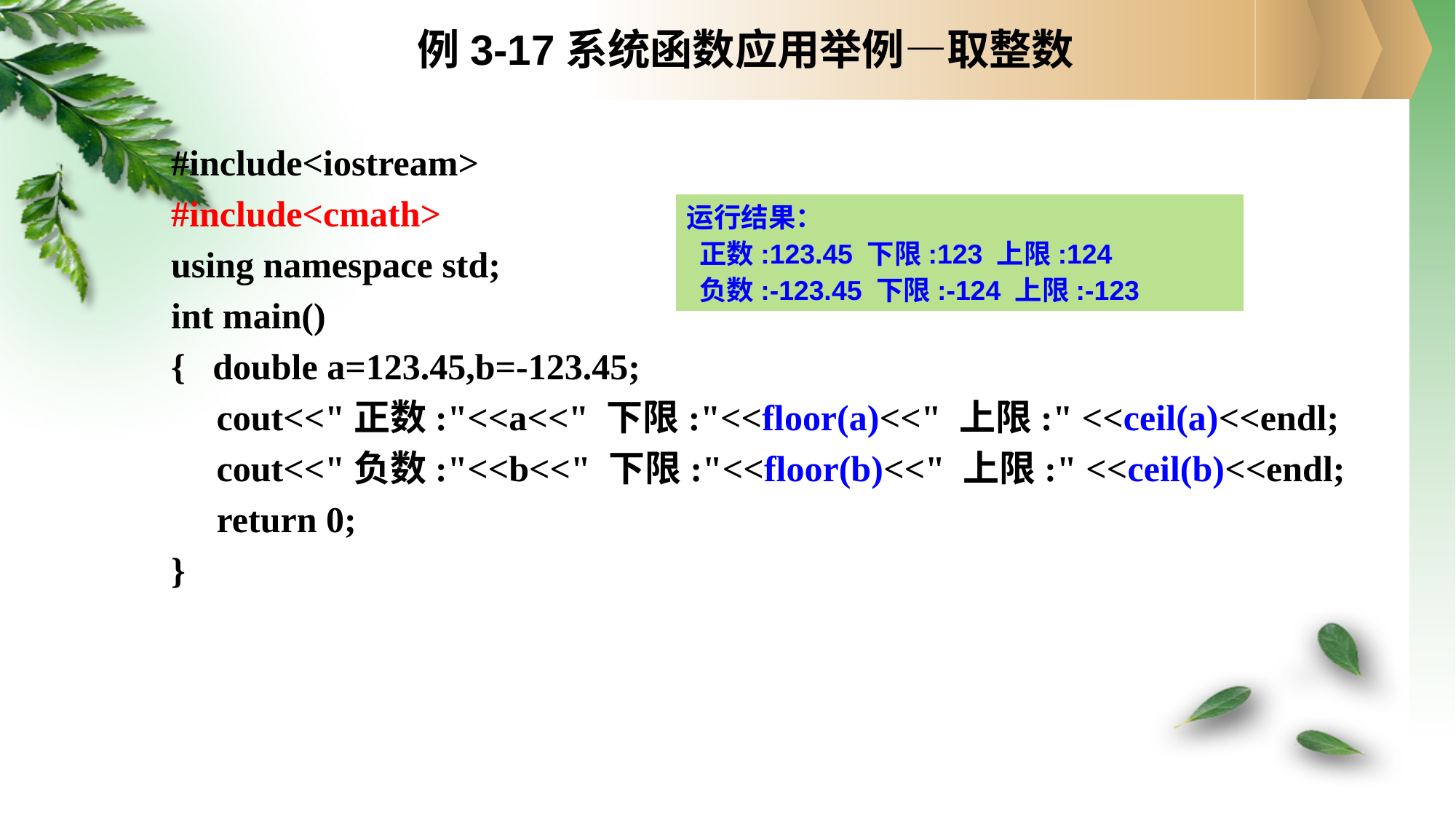

# 例3-17系统函数应用举例—取整数
#include<iostream>
#include<cmath>
using namespace std;
int main()
{   double a=123.45,b=-123.45;
     cout<<"正数:"<<a<<" 下限:"<<floor(a)<<" 上限:" <<ceil(a)<<endl;
     cout<<"负数:"<<b<<" 下限:"<<floor(b)<<" 上限:" <<ceil(b)<<endl;
     return 0;
}
运行结果：
 正数:123.45 下限:123 上限:124
 负数:-123.45 下限:-124 上限:-123